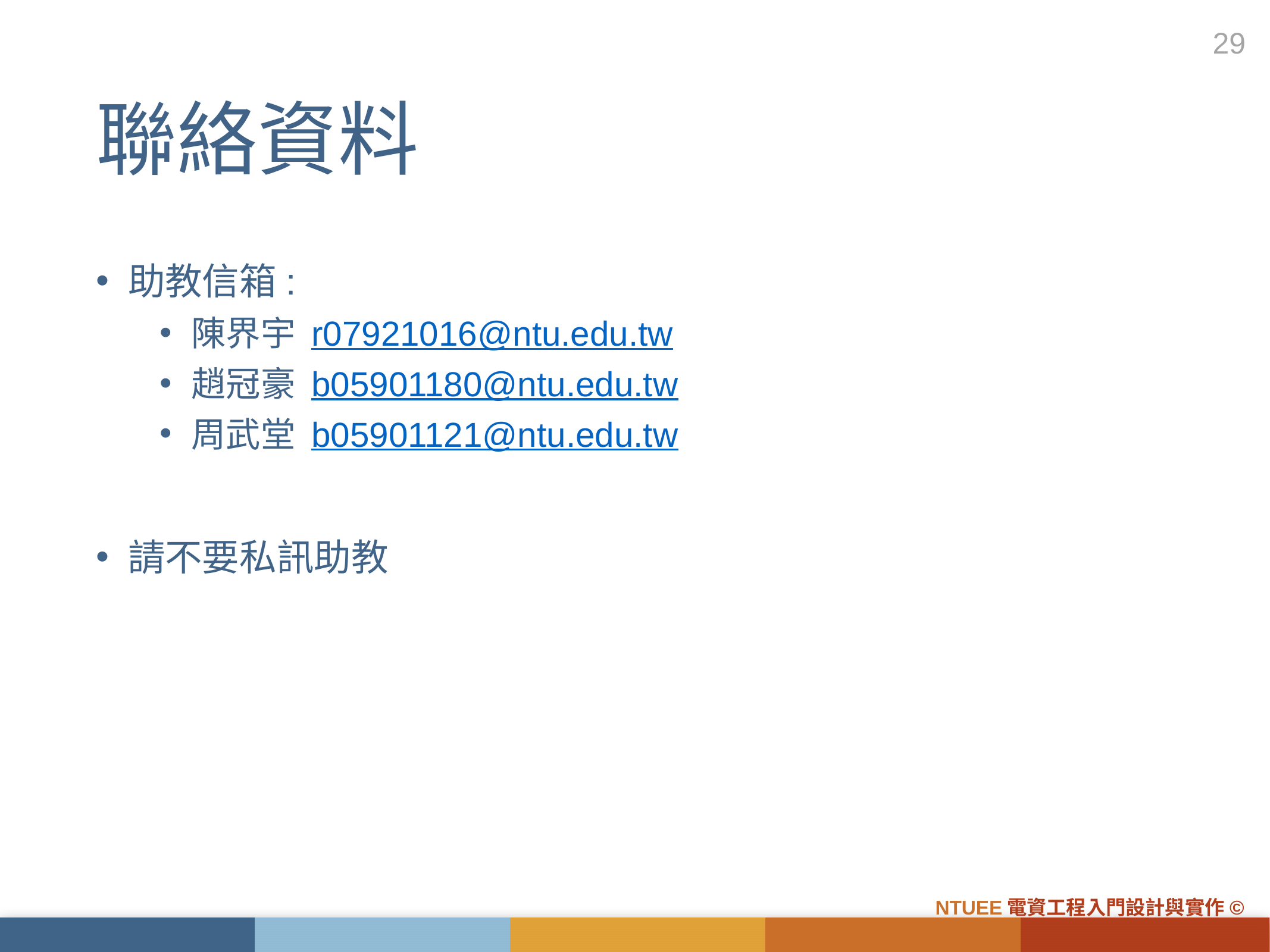

29
# 聯絡資料
助教信箱:
陳界宇 r07921016@ntu.edu.tw
趙冠豪 b05901180@ntu.edu.tw
周武堂 b05901121@ntu.edu.tw

請不要私訊助教